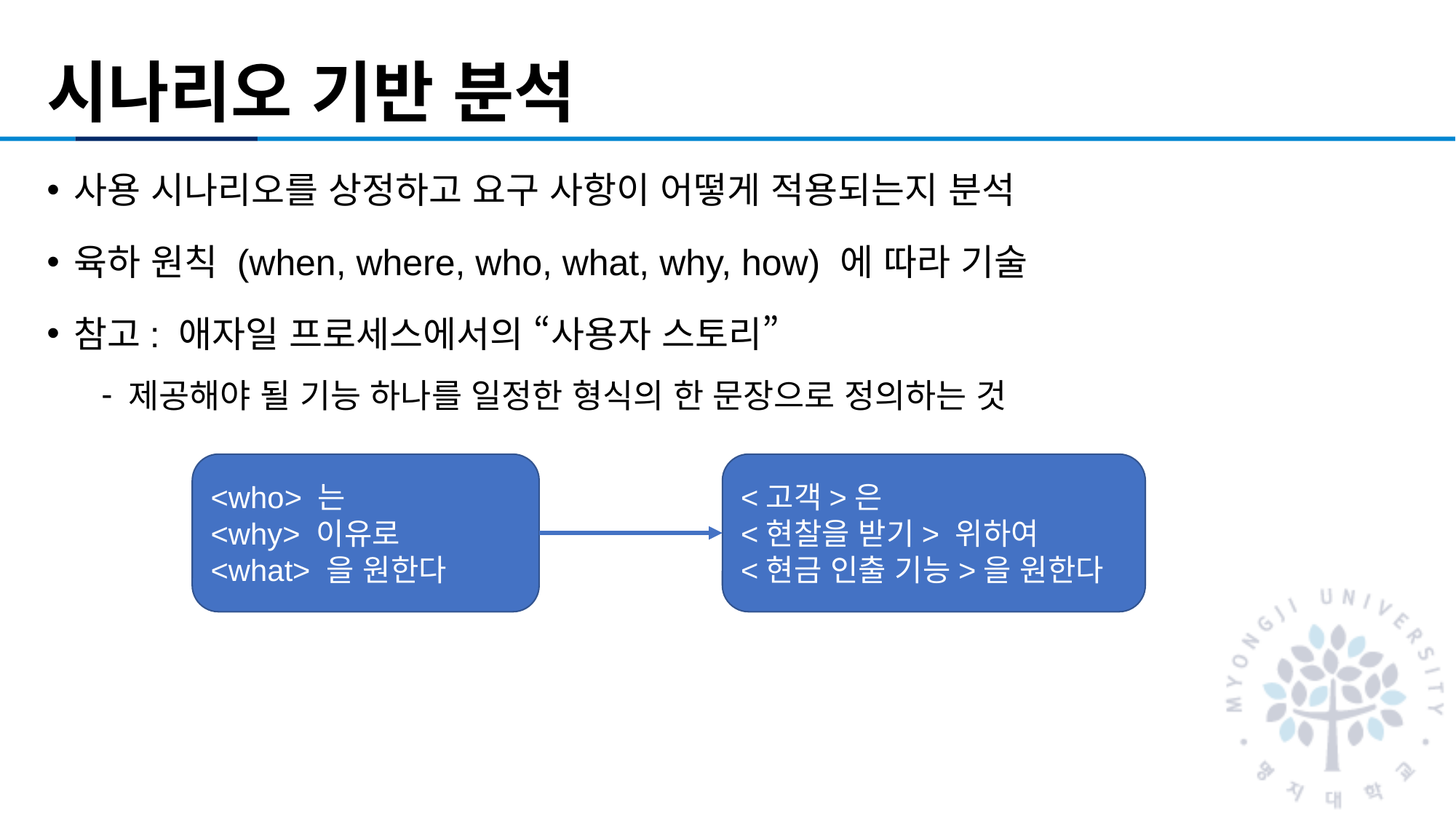

# 시나리오 기반 분석
사용 시나리오를 상정하고 요구 사항이 어떻게 적용되는지 분석
육하 원칙 (when, where, who, what, why, how) 에 따라 기술
참고: 애자일 프로세스에서의 “사용자 스토리”
제공해야 될 기능 하나를 일정한 형식의 한 문장으로 정의하는 것

<who> 는
<why> 이유로
<what> 을 원한다
<고객>은
<현찰을 받기> 위하여
<현금 인출 기능>을 원한다